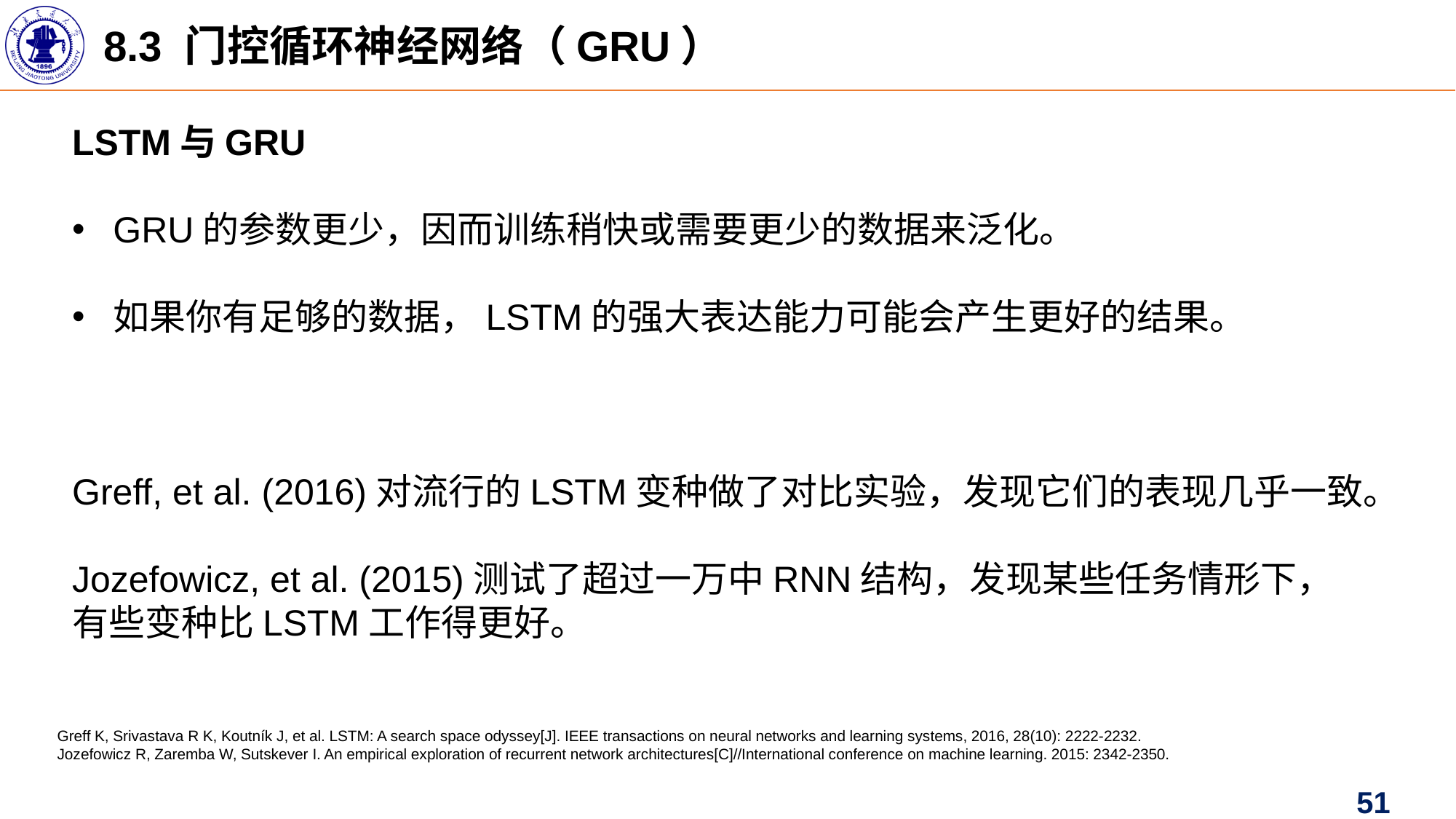

8.3 门控循环神经网络（GRU）

LSTM与GRU

GRU的参数更少，因而训练稍快或需要更少的数据来泛化。

如果你有足够的数据，LSTM的强大表达能力可能会产生更好的结果。

Greff, et al. (2016)对流行的LSTM变种做了对比实验，发现它们的表现几乎一致。

Jozefowicz, et al. (2015)测试了超过一万中RNN结构，发现某些任务情形下，有些变种比LSTM工作得更好。

Greff K, Srivastava R K, Koutník J, et al. LSTM: A search space odyssey[J]. IEEE transactions on neural networks and learning systems, 2016, 28(10): 2222-2232.
Jozefowicz R, Zaremba W, Sutskever I. An empirical exploration of recurrent network architectures[C]//International conference on machine learning. 2015: 2342-2350.